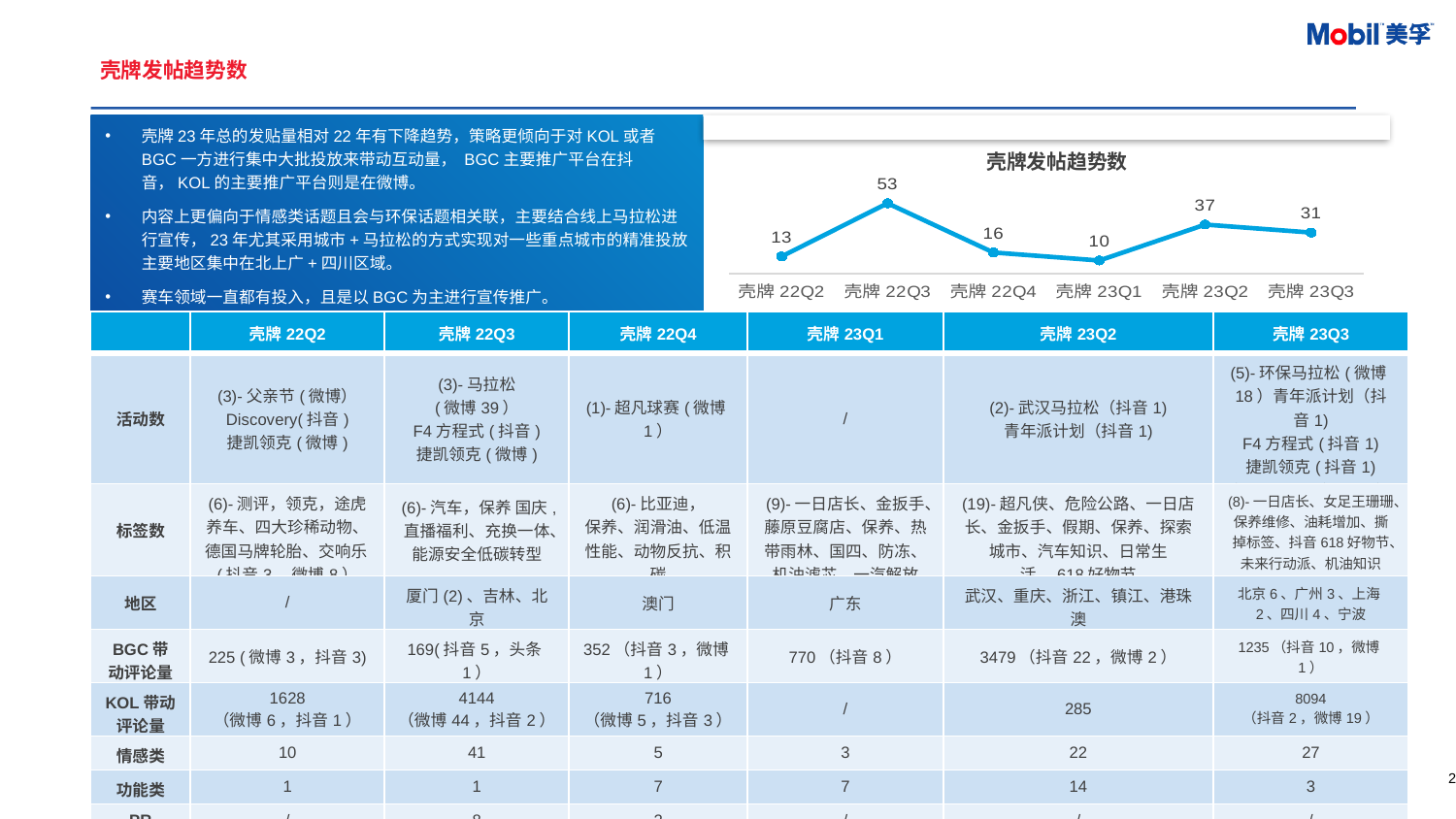

# 壳牌发帖趋势数

壳牌23年总的发贴量相对22年有下降趋势，策略更倾向于对KOL或者BGC一方进行集中大批投放来带动互动量， BGC主要推广平台在抖音，KOL的主要推广平台则是在微博。
内容上更偏向于情感类话题且会与环保话题相关联，主要结合线上马拉松进行宣传，23年尤其采用城市+马拉松的方式实现对一些重点城市的精准投放主要地区集中在北上广+四川区域。
赛车领域一直都有投入，且是以BGC为主进行宣传推广。
壳牌发帖趋势数

### Chart

| Category |  |
|---|---|
| 壳牌22Q2 | 13.0 |
| 壳牌22Q3 | 53.0 |
| 壳牌22Q4 | 16.0 |
| 壳牌23Q1 | 10.0 |
| 壳牌23Q2 | 37.0 |
| 壳牌23Q3 | 31.0 |
|  | 壳牌22Q2 | 壳牌22Q3 | 壳牌22Q4 | 壳牌23Q1 | 壳牌23Q2 | 壳牌23Q3 |
| --- | --- | --- | --- | --- | --- | --- |
| 活动数 | (3)-父亲节(微博） Discovery(抖音) 捷凯领克(微博) | (3)-马拉松 (微博39） F4方程式(抖音) 捷凯领克(微博) | (1)-超凡球赛(微博1） | / | (2)-武汉马拉松（抖音1) 青年派计划（抖音1) | (5)-环保马拉松(微博18）青年派计划（抖音1) F4方程式(抖音1) 捷凯领克(抖音1) 女足王珊珊（微博1） |
| 标签数 | (6)-测评，领克，途虎养车、四大珍稀动物、德国马牌轮胎、交响乐(抖音3，微博8） | (6)-汽车，保养 国庆,直播福利、充换一体、能源安全低碳转型 | (6)-比亚迪， 保养、润滑油、低温性能、动物反抗、积碳 | (9)-一日店长、金扳手、藤原豆腐店、保养、热带雨林、国四、防冻、机油滤芯、一汽解放 | (19)-超凡侠、危险公路、一日店长、金扳手、假期、保养、探索城市、汽车知识、日常生活、618好物节 | (8)-一日店长、女足王珊珊、保养维修、油耗增加、撕掉标签、抖音618好物节、未来行动派、机油知识 |
| 地区 | / | 厦门(2)、吉林、北京 | 澳门 | 广东 | 武汉、重庆、浙江、镇江、港珠澳 | 北京6、广州3、上海2、四川4、宁波 |
| BGC带动评论量 | 225 (微博3，抖音3) | 169(抖音5，头条1） | 352（抖音3，微博1） | 770（抖音8） | 3479（抖音22，微博2） | 1235（抖音10，微博1） |
| KOL带动评论量 | 1628 （微博6，抖音1） | 4144 （微博44，抖音2） | 716 （微博5，抖音3） | / | 285 | 8094 （抖音2，微博19） |
| 情感类 | 10 | 41 | 5 | 3 | 22 | 27 |
| 功能类 | 1 | 1 | 7 | 7 | 14 | 3 |
| PR | / | 8 | 2 | / | / | / |

2